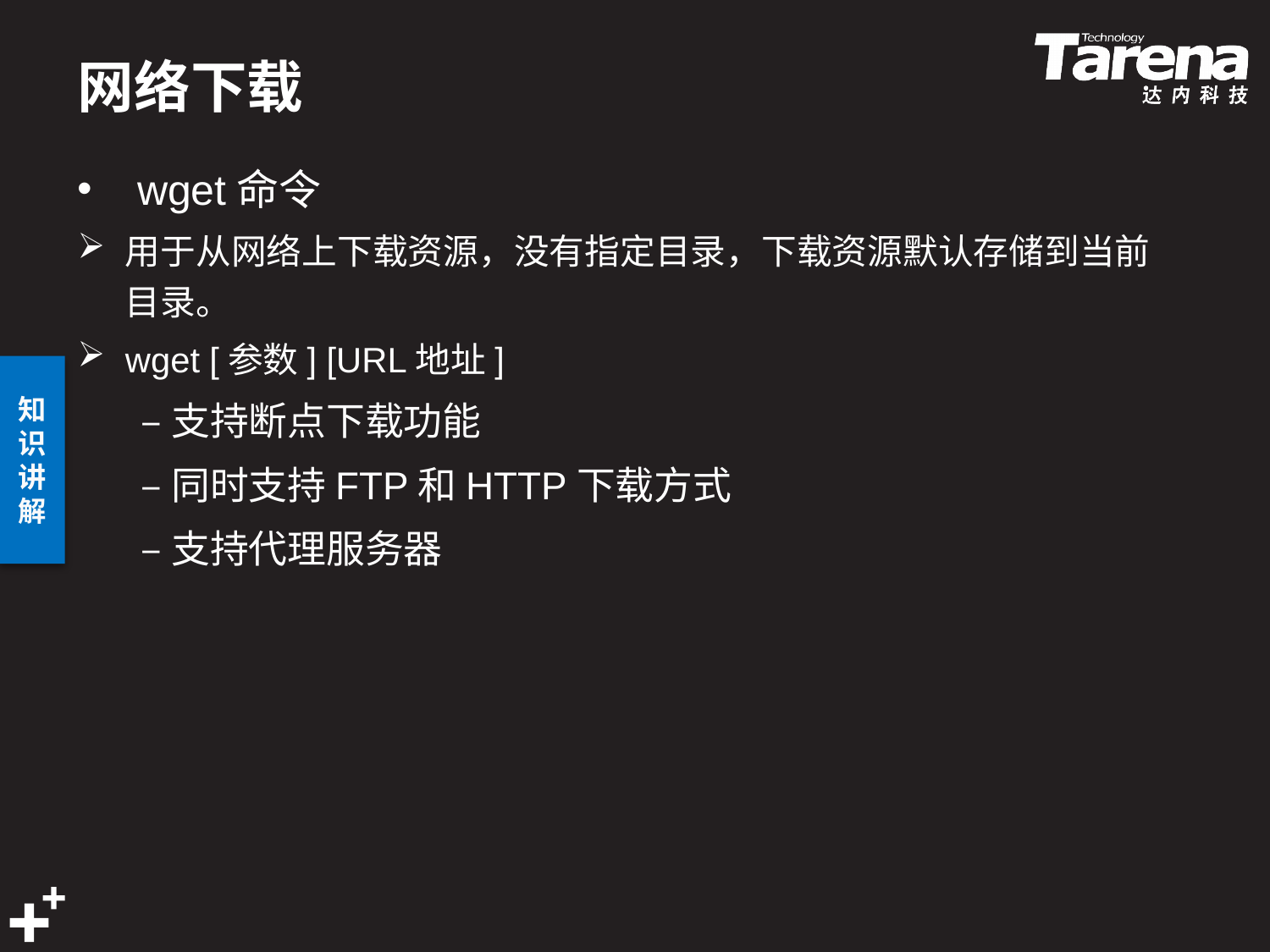

# 网络下载
 wget命令
用于从网络上下载资源，没有指定目录，下载资源默认存储到当前目录。
wget [参数] [URL地址]
–支持断点下载功能
–同时支持FTP和HTTP下载方式
–支持代理服务器